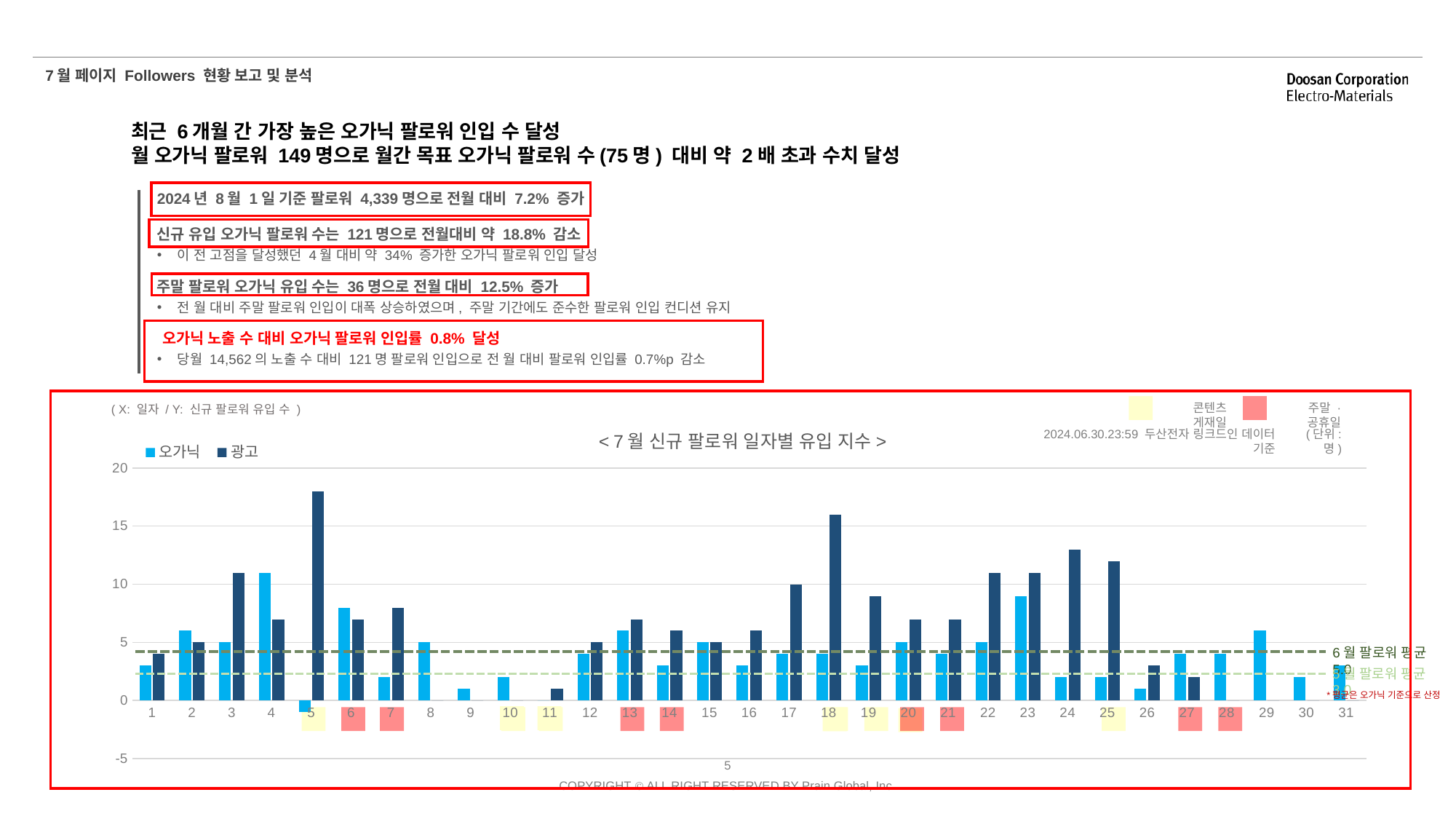

7월 페이지 Followers 현황 보고 및 분석
최근 6개월 간 가장 높은 오가닉 팔로워 인입 수 달성
월 오가닉 팔로워 149명으로 월간 목표 오가닉 팔로워 수(75명) 대비 약 2배 초과 수치 달성

2024년 8월 1일 기준 팔로워 4,339명으로 전월 대비 7.2% 증가
신규 유입 오가닉 팔로워 수는 121명으로 전월대비 약 18.8% 감소

이 전 고점을 달성했던 4월 대비 약 34% 증가한 오가닉 팔로워 인입 달성
주말 팔로워 오가닉 유입 수는 36명으로 전월 대비 12.5% 증가

전 월 대비 주말 팔로워 인입이 대폭 상승하였으며, 주말 기간에도 준수한 팔로워 인입 컨디션 유지

오가닉 노출 수 대비 오가닉 팔로워 인입률 0.8% 달성
당월 14,562의 노출 수 대비 121명 팔로워 인입으로 전 월 대비 팔로워 인입률 0.7%p 감소

콘텐츠 게재일
주말 · 공휴일
( X: 일자 / Y: 신규 팔로워 유입 수 )

### Chart:

| Category | 오가닉 | 광고 |
|---|---|---|
| 45474 | 3.0 | 4.0 |
| 45475 | 6.0 | 5.0 |
| 45476 | 5.0 | 11.0 |
| 45477 | 11.0 | 7.0 |
| 45478 | -1.0 | 18.0 |
| 45479 | 8.0 | 7.0 |
| 45480 | 2.0 | 8.0 |
| 45481 | 5.0 | 0.0 |
| 45482 | 1.0 | 0.0 |
| 45483 | 2.0 | 0.0 |
| 45484 | 0.0 | 1.0 |
| 45485 | 4.0 | 5.0 |
| 45486 | 6.0 | 7.0 |
| 45487 | 3.0 | 6.0 |
| 45488 | 5.0 | 5.0 |
| 45489 | 3.0 | 6.0 |
| 45490 | 4.0 | 10.0 |
| 45491 | 4.0 | 16.0 |
| 45492 | 3.0 | 9.0 |
| 45493 | 5.0 | 7.0 |
| 45494 | 4.0 | 7.0 |
| 45495 | 5.0 | 11.0 |
| 45496 | 9.0 | 11.0 |
| 45497 | 2.0 | 13.0 |
| 45498 | 2.0 | 12.0 |
| 45499 | 1.0 | 3.0 |
| 45500 | 4.0 | 2.0 |
| 45501 | 4.0 | 0.0 |
| 45502 | 6.0 | 0.0 |
| 45503 | 2.0 | 0.0 |
| 45504 | 3.0 | 0.0 |
2024.06.30.23:59 두산전자 링크드인 데이터 기준
(단위: 명)
6월 팔로워 평균 5.0
5월 팔로워 평균 3.0
*평균은 오가닉 기준으로 산정